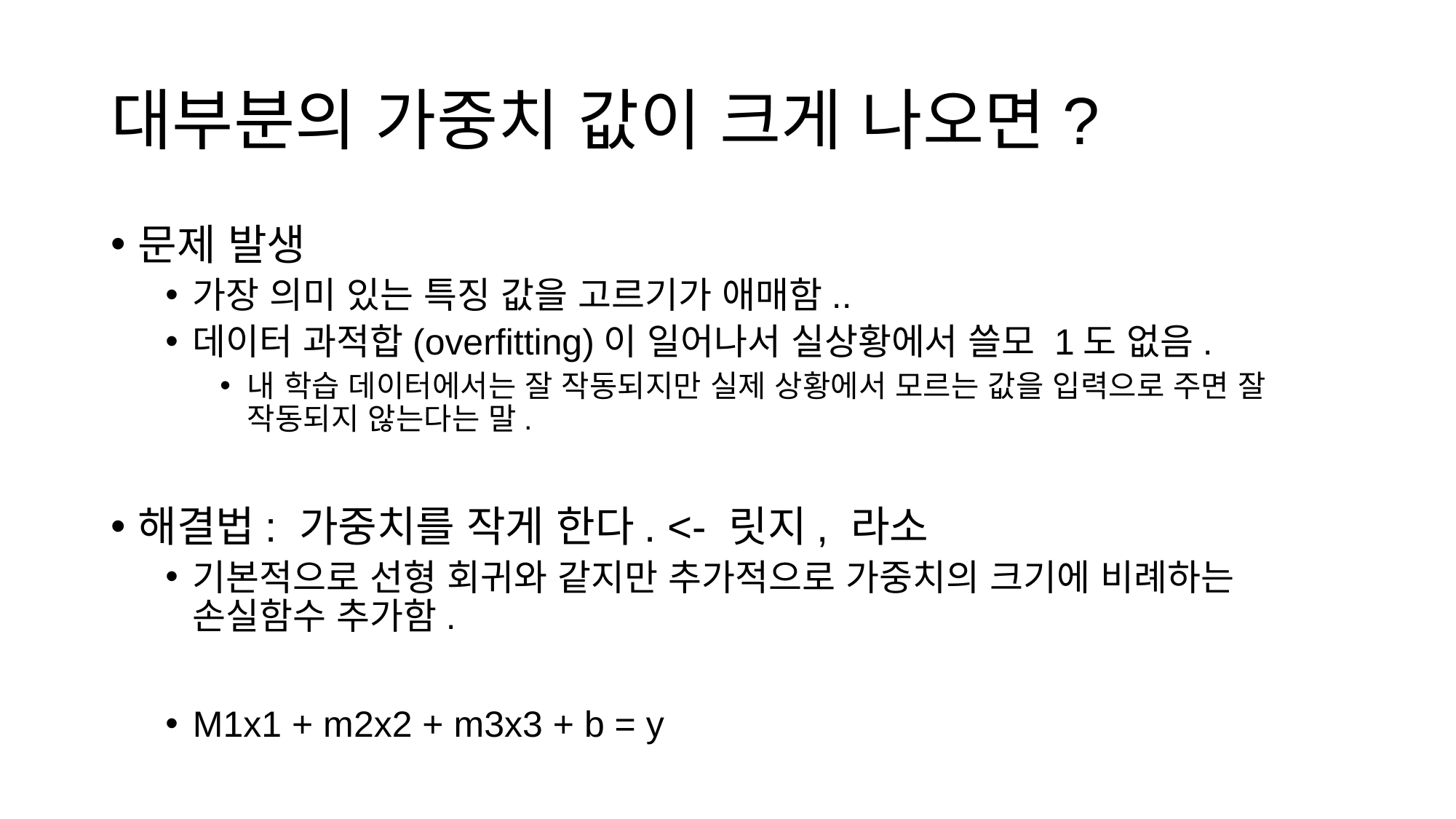

# 대부분의 가중치 값이 크게 나오면?
문제 발생
가장 의미 있는 특징 값을 고르기가 애매함..
데이터 과적합(overfitting)이 일어나서 실상황에서 쓸모 1도 없음.
내 학습 데이터에서는 잘 작동되지만 실제 상황에서 모르는 값을 입력으로 주면 잘 작동되지 않는다는 말.

해결법: 가중치를 작게 한다. <- 릿지, 라소
기본적으로 선형 회귀와 같지만 추가적으로 가중치의 크기에 비례하는 손실함수 추가함.

M1x1 + m2x2 + m3x3 + b = y